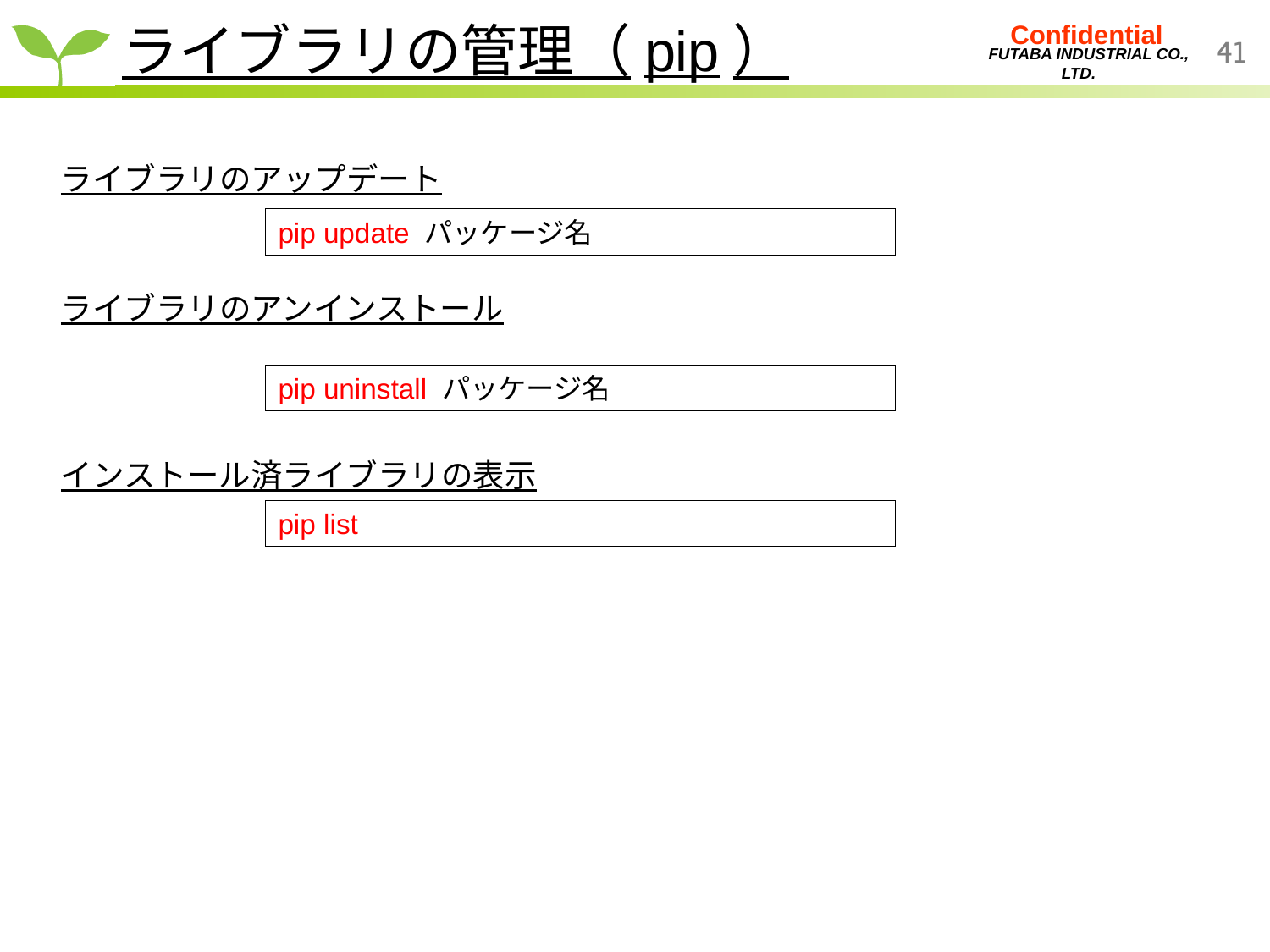

ライブラリの管理（pip）
ライブラリのアップデート
pip update パッケージ名
ライブラリのアンインストール
pip uninstall パッケージ名
インストール済ライブラリの表示
pip list